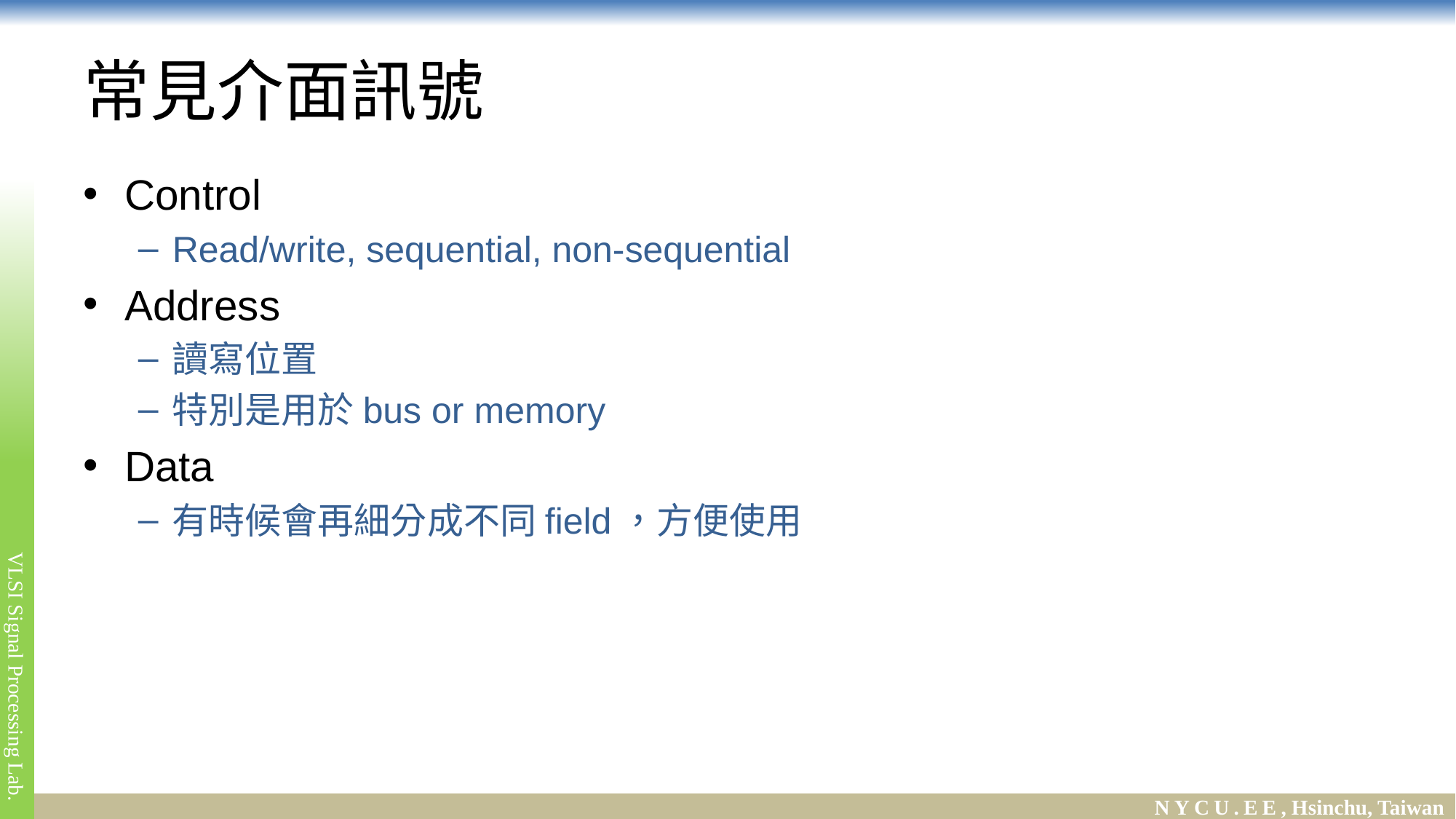

# 常見介面訊號
Control
Read/write, sequential, non-sequential
Address
讀寫位置
特別是用於bus or memory
Data
有時候會再細分成不同field，方便使用